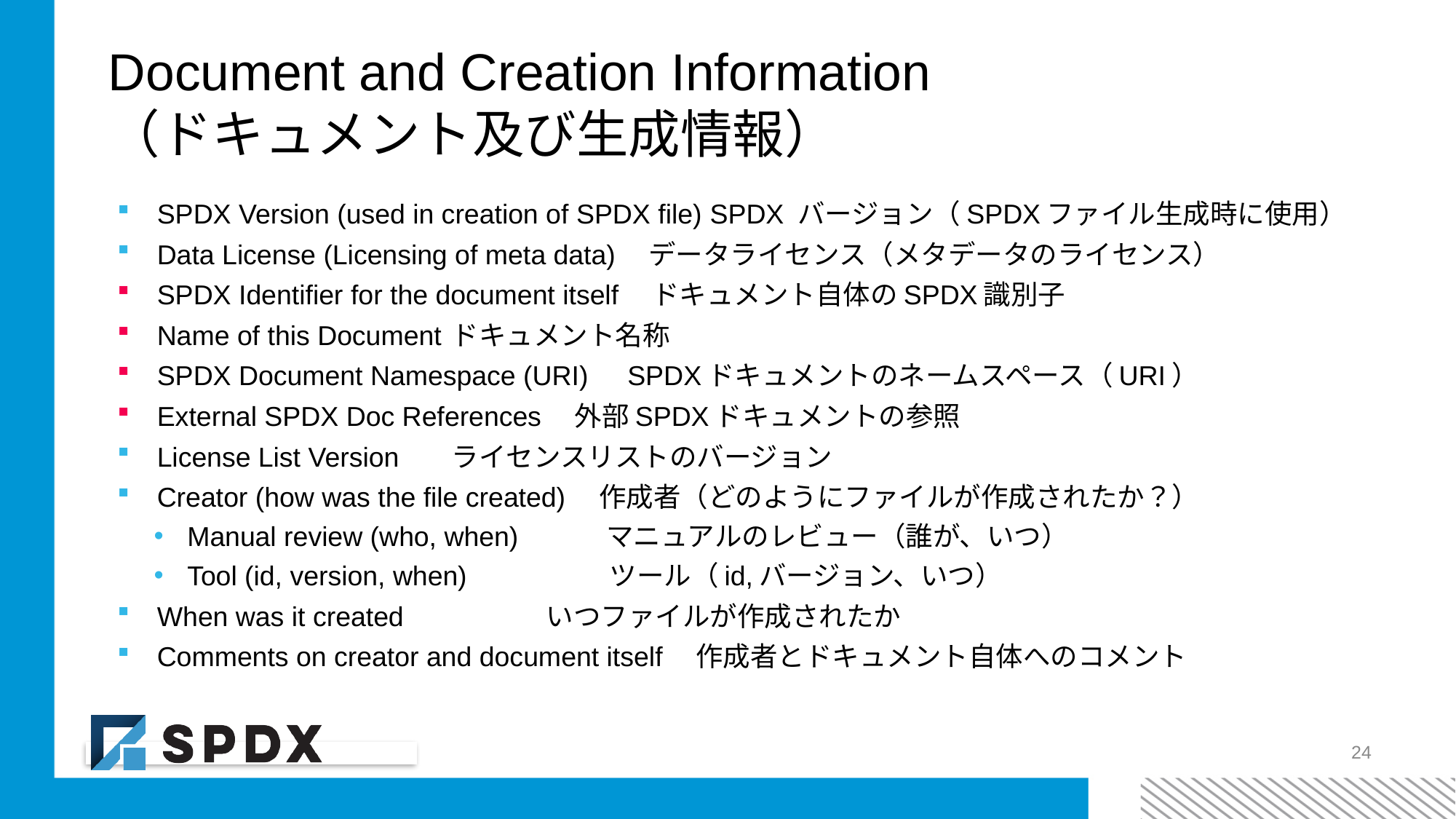

# Document and Creation Information （ドキュメント及び生成情報）
SPDX Version (used in creation of SPDX file) SPDX バージョン（SPDXファイル生成時に使用）
Data License (Licensing of meta data)　データライセンス（メタデータのライセンス）
SPDX Identifier for the document itself　ドキュメント自体のSPDX識別子
Name of this Document				ドキュメント名称
SPDX Document Namespace (URI)　SPDXドキュメントのネームスペース（URI）
External SPDX Doc References　外部SPDXドキュメントの参照
License List Version				ライセンスリストのバージョン
Creator (how was the file created)　作成者（どのようにファイルが作成されたか？）
Manual review (who, when)　　　マニュアルのレビュー（誰が、いつ）
Tool (id, version, when)　　　　　ツール（id,バージョン、いつ）
When was it created　　　　　いつファイルが作成されたか
Comments on creator and document itself　作成者とドキュメント自体へのコメント
24